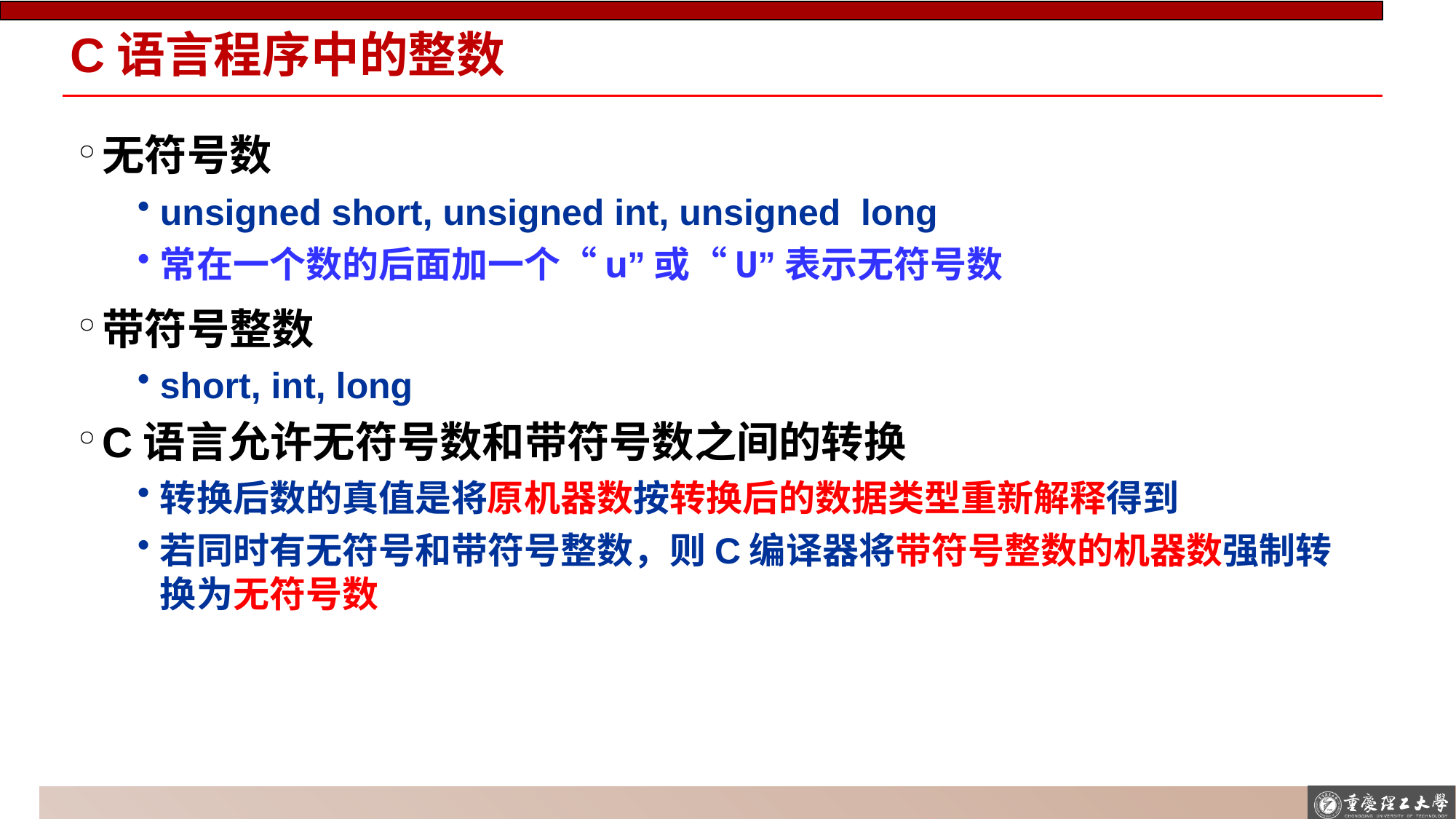

# C语言程序中的整数
无符号数
unsigned short, unsigned int, unsigned  long
常在一个数的后面加一个“u”或“U”表示无符号数
带符号整数
short, int, long
C语言允许无符号数和带符号数之间的转换
转换后数的真值是将原机器数按转换后的数据类型重新解释得到
若同时有无符号和带符号整数，则C编译器将带符号整数的机器数强制转换为无符号数